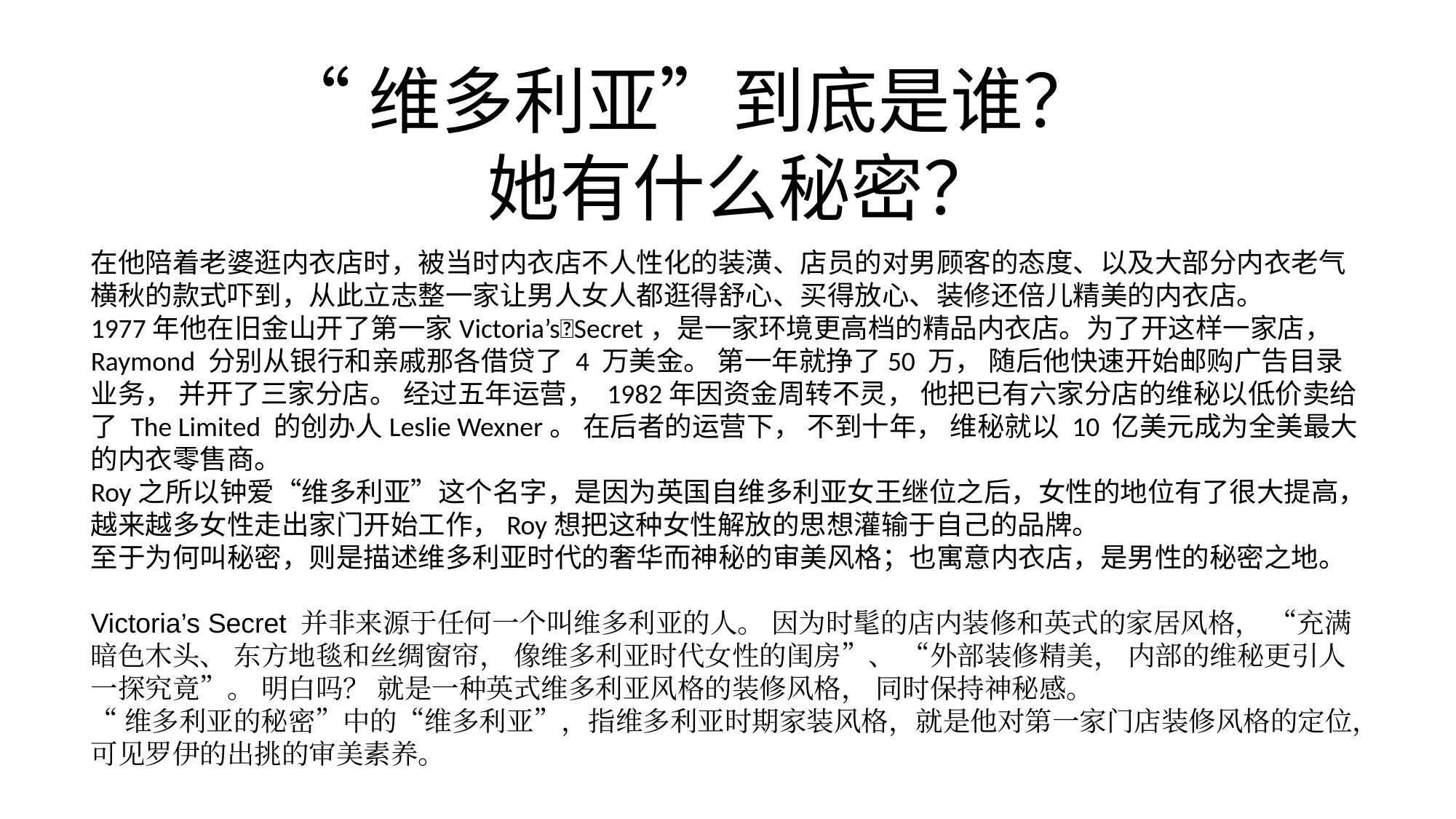

“维多利亚”到底是谁？
	她有什么秘密？
在他陪着老婆逛内衣店时，被当时内衣店不人性化的装潢、店员的对男顾客的态度、以及大部分内衣老气横秋的款式吓到，从此立志整一家让男人女人都逛得舒心、买得放心、装修还倍儿精美的内衣店。
1977年他在旧金山开了第一家Victoria’s󰀌Secret，是一家环境更高档的精品内衣店。为了开这样一家店， Raymond 分别从银行和亲戚那各借贷了 4 万美金。 第一年就挣了50 万， 随后他快速开始邮购广告目录业务， 并开了三家分店。 经过五年运营， 1982年因资金周转不灵， 他把已有六家分店的维秘以低价卖给了 The Limited 的创办人Leslie Wexner。 在后者的运营下， 不到十年， 维秘就以 10 亿美元成为全美最大的内衣零售商。
Roy之所以钟爱“维多利亚”这个名字，是因为英国自维多利亚女王继位之后，女性的地位有了很大提高，越来越多女性走出家门开始工作，Roy想把这种女性解放的思想灌输于自己的品牌。
至于为何叫秘密，则是描述维多利亚时代的奢华而神秘的审美风格；也寓意内衣店，是男性的秘密之地。

Victoria’s Secret 并非来源于任何一个叫维多利亚的人。 因为时髦的店内装修和英式的家居风格， “充满暗色木头、 东方地毯和丝绸窗帘， 像维多利亚时代女性的闺房”、 “外部装修精美， 内部的维秘更引人一探究竟”。 明白吗？ 就是一种英式维多利亚风格的装修风格， 同时保持神秘感。
“维多利亚的秘密”中的“维多利亚”，指维多利亚时期家装风格，就是他对第一家门店装修风格的定位，可见罗伊的出挑的审美素养。